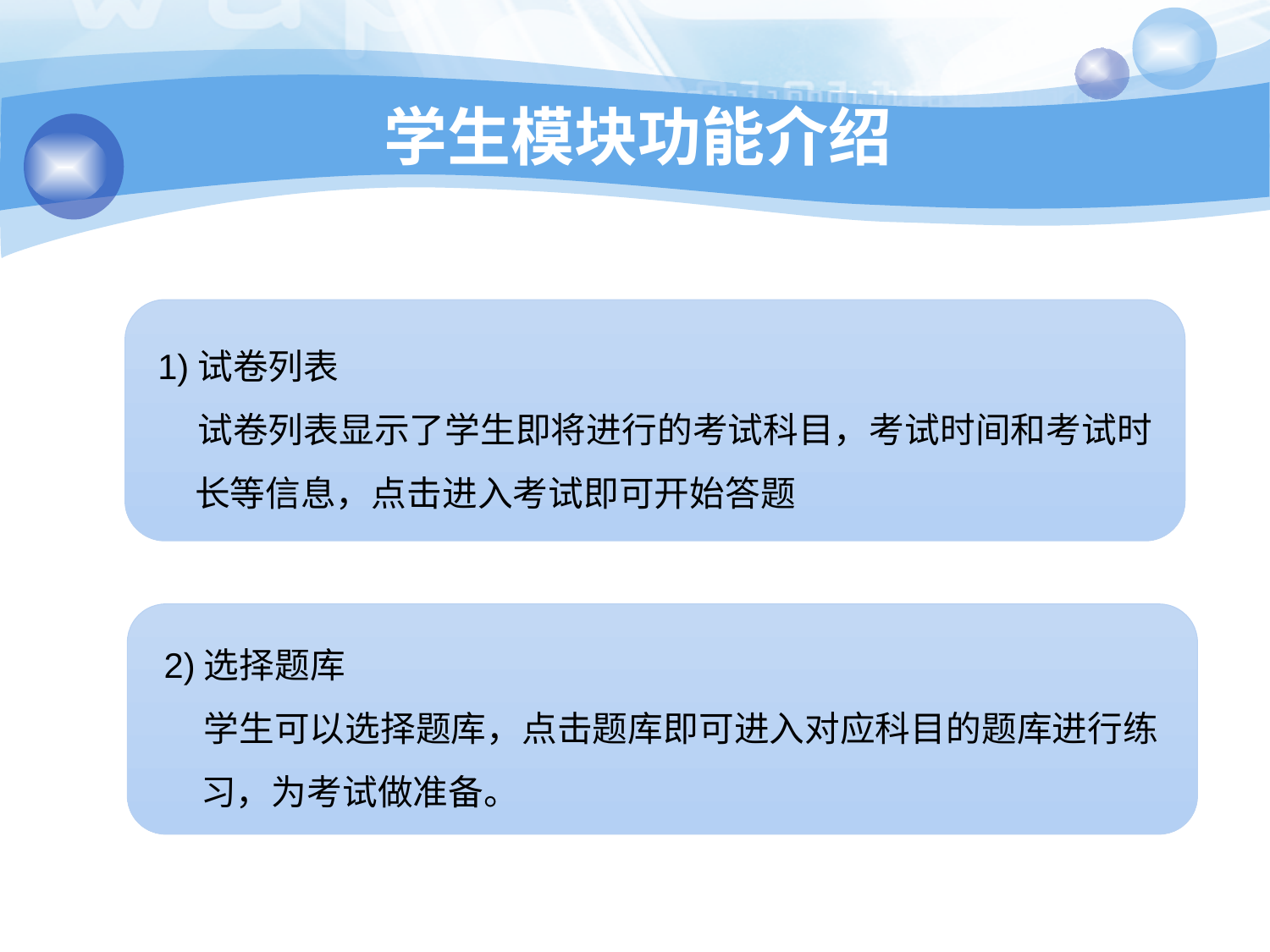

学生模块功能介绍

1)试卷列表
    试卷列表显示了学生即将进行的考试科目，考试时间和考试时长等信息，点击进入考试即可开始答题

2)选择题库
    学生可以选择题库，点击题库即可进入对应科目的题库进行练习，为考试做准备。